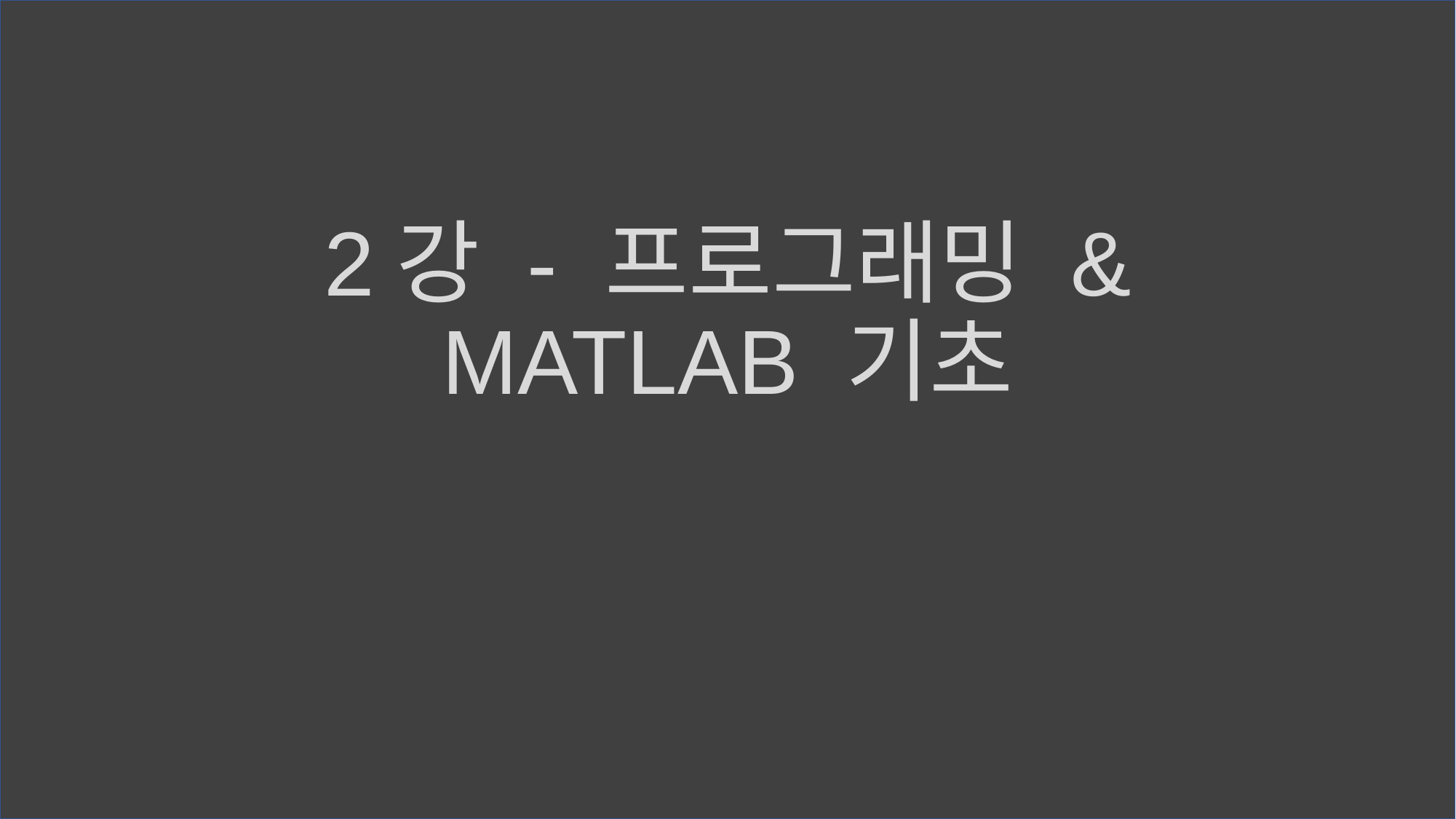

# 2강 - 프로그래밍 & MATLAB 기초